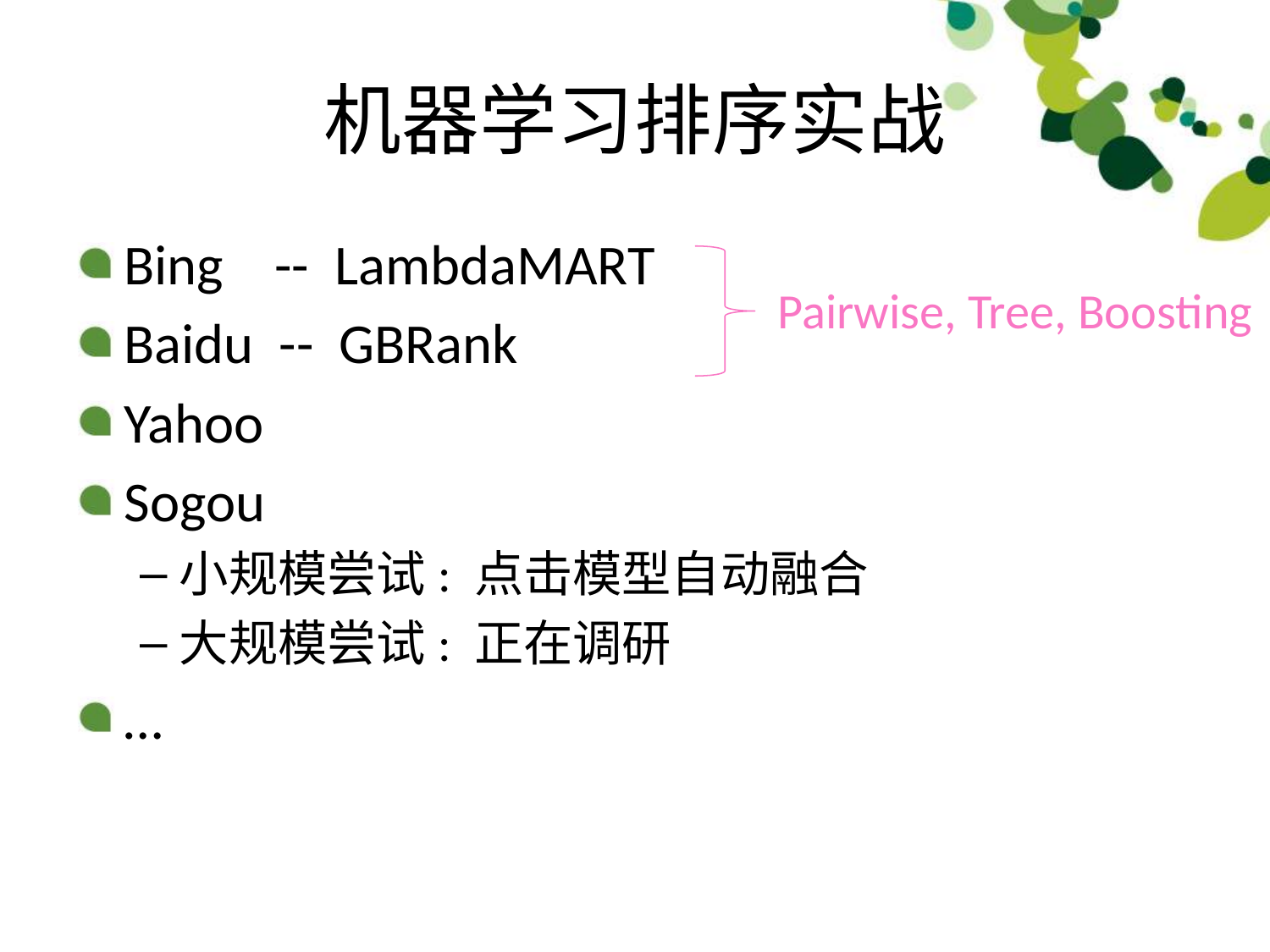

# 机器学习排序实战
Bing    --  LambdaMART
Baidu  --  GBRank
Yahoo
Sogou
小规模尝试: 点击模型自动融合
大规模尝试: 正在调研
…

Pairwise, Tree, Boosting